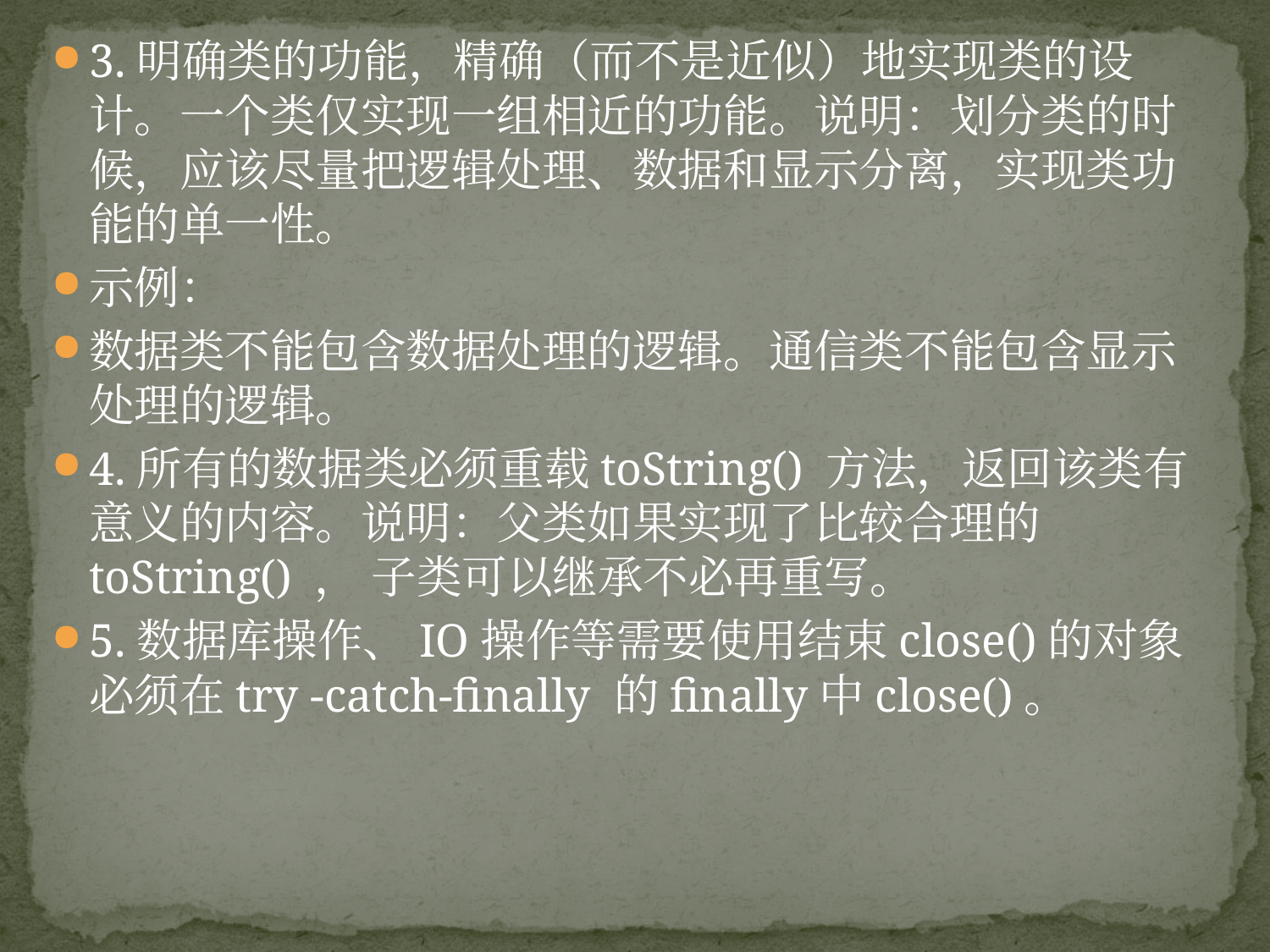

3.明确类的功能，精确（而不是近似）地实现类的设计。一个类仅实现一组相近的功能。说明：划分类的时候，应该尽量把逻辑处理、数据和显示分离，实现类功能的单一性。
示例：
数据类不能包含数据处理的逻辑。通信类不能包含显示处理的逻辑。
4.所有的数据类必须重载toString() 方法，返回该类有意义的内容。说明：父类如果实现了比较合理的toString() ， 子类可以继承不必再重写。
5.数据库操作、IO操作等需要使用结束close()的对象必须在try -catch-finally 的finally中close()。